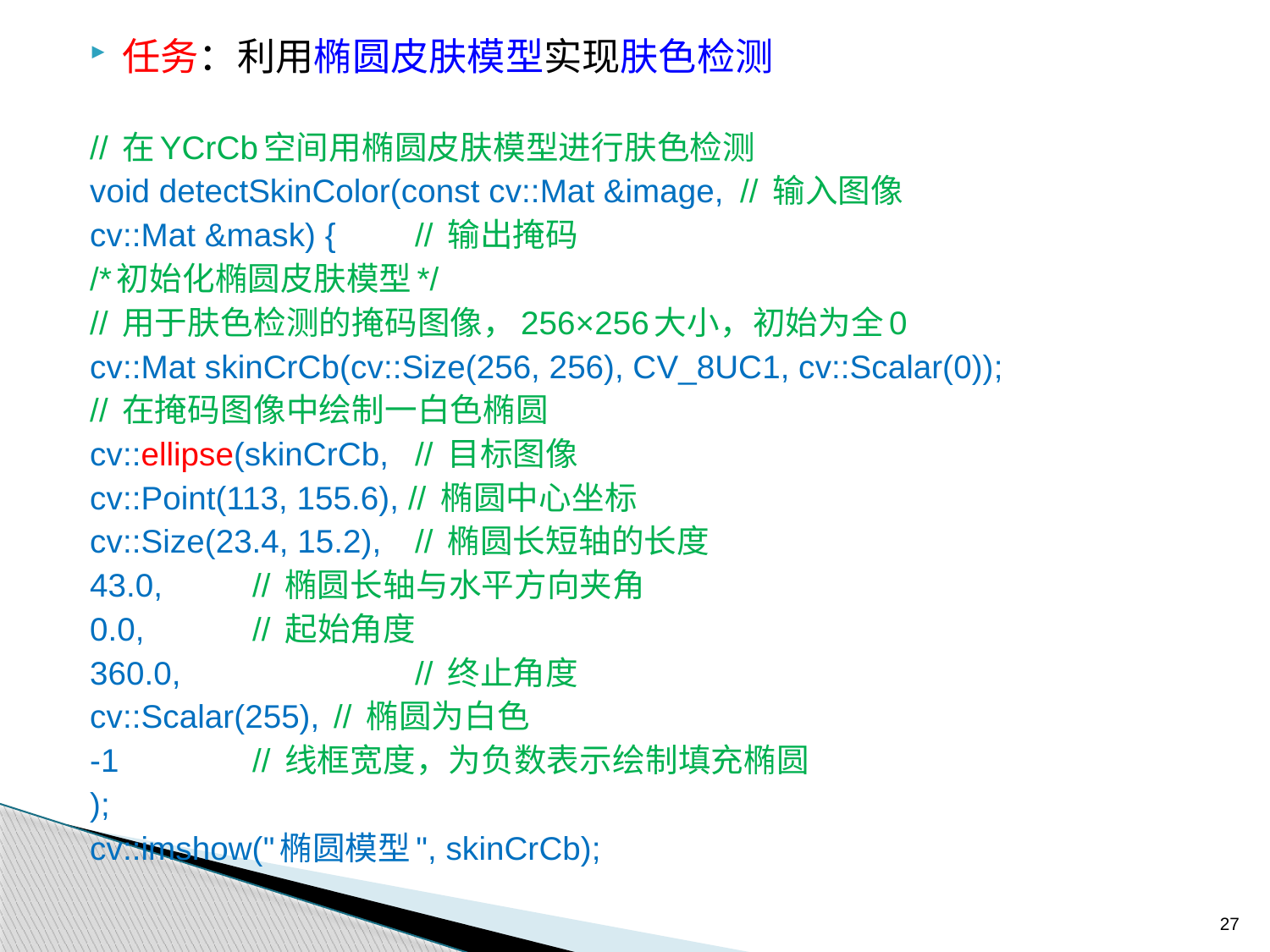

任务：利用椭圆皮肤模型实现肤色检测

// 在YCrCb空间用椭圆皮肤模型进行肤色检测
void detectSkinColor(const cv::Mat &image,	// 输入图像
	cv::Mat &mask) {			// 输出掩码
	/*初始化椭圆皮肤模型*/
	// 用于肤色检测的掩码图像，256×256大小，初始为全0
	cv::Mat skinCrCb(cv::Size(256, 256), CV_8UC1, cv::Scalar(0));
	// 在掩码图像中绘制一白色椭圆
	cv::ellipse(skinCrCb, 		// 目标图像
		cv::Point(113, 155.6), // 椭圆中心坐标
		cv::Size(23.4, 15.2),  	// 椭圆长短轴的长度
		43.0,			// 椭圆长轴与水平方向夹角
		0.0,			// 起始角度
		360.0,                 	// 终止角度
		cv::Scalar(255),	// 椭圆为白色
		-1		// 线框宽度，为负数表示绘制填充椭圆
	);
	cv::imshow("椭圆模型", skinCrCb);

27